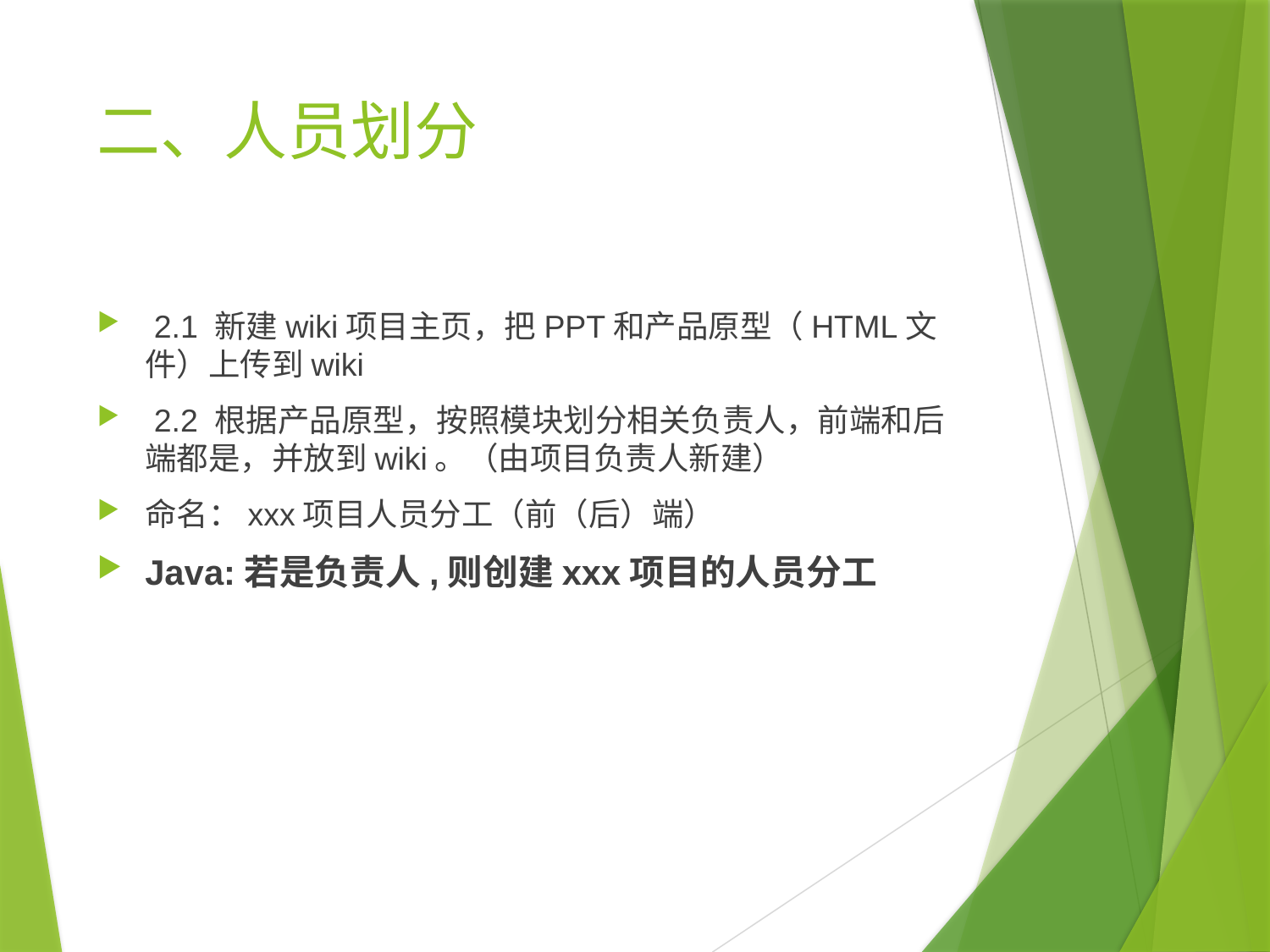

# 二、人员划分
 2.1 新建wiki项目主页，把PPT和产品原型（HTML文件）上传到wiki
 2.2 根据产品原型，按照模块划分相关负责人，前端和后端都是，并放到wiki。（由项目负责人新建）
命名：xxx项目人员分工（前（后）端）
Java:若是负责人,则创建xxx项目的人员分工